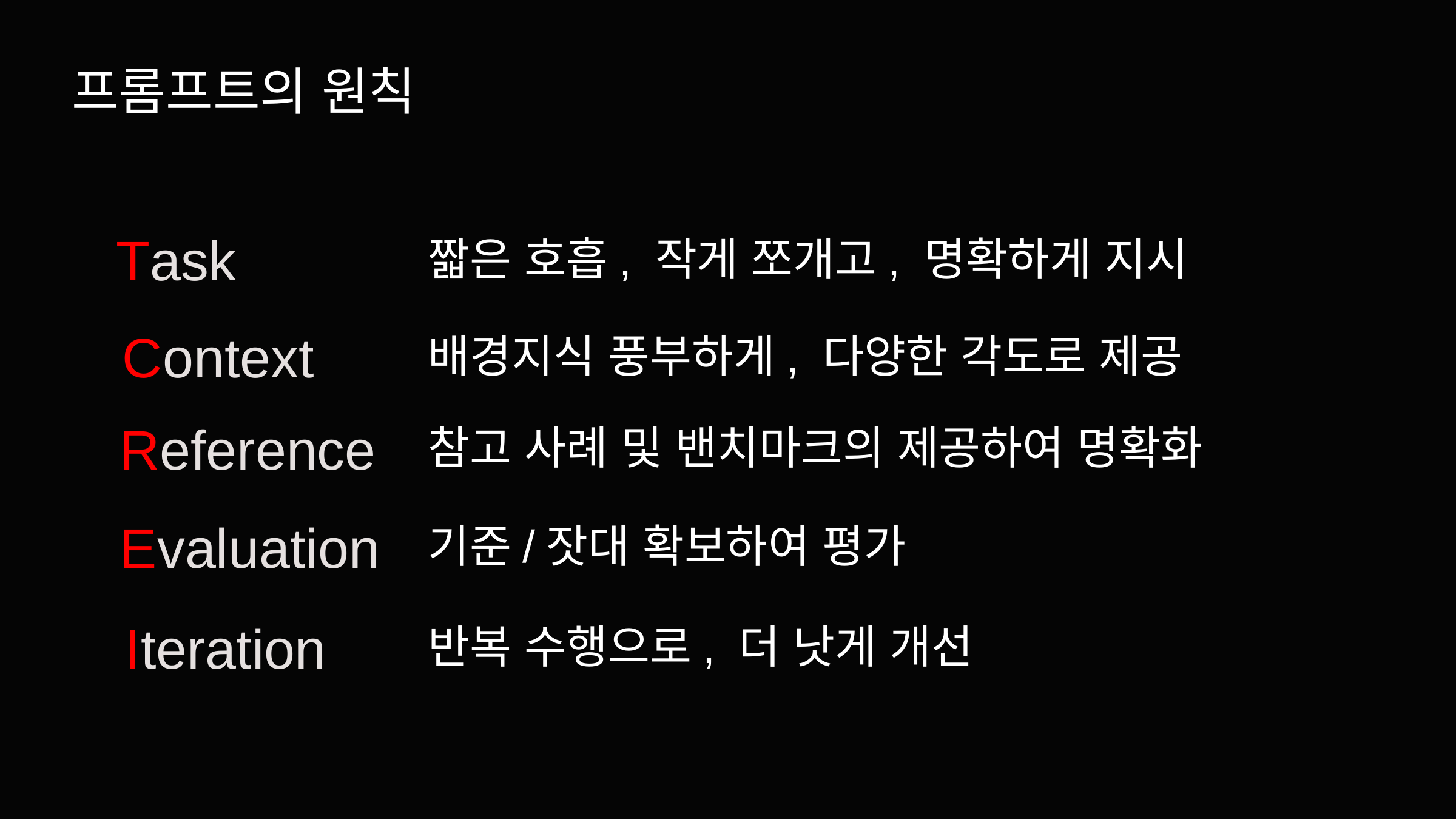

프롬프트의 원칙
Task
짧은 호흡, 작게 쪼개고, 명확하게 지시
Context
배경지식 풍부하게, 다양한 각도로 제공
Reference
참고 사례 및 밴치마크의 제공하여 명확화
Evaluation
기준/잣대 확보하여 평가
Iteration
반복 수행으로, 더 낫게 개선